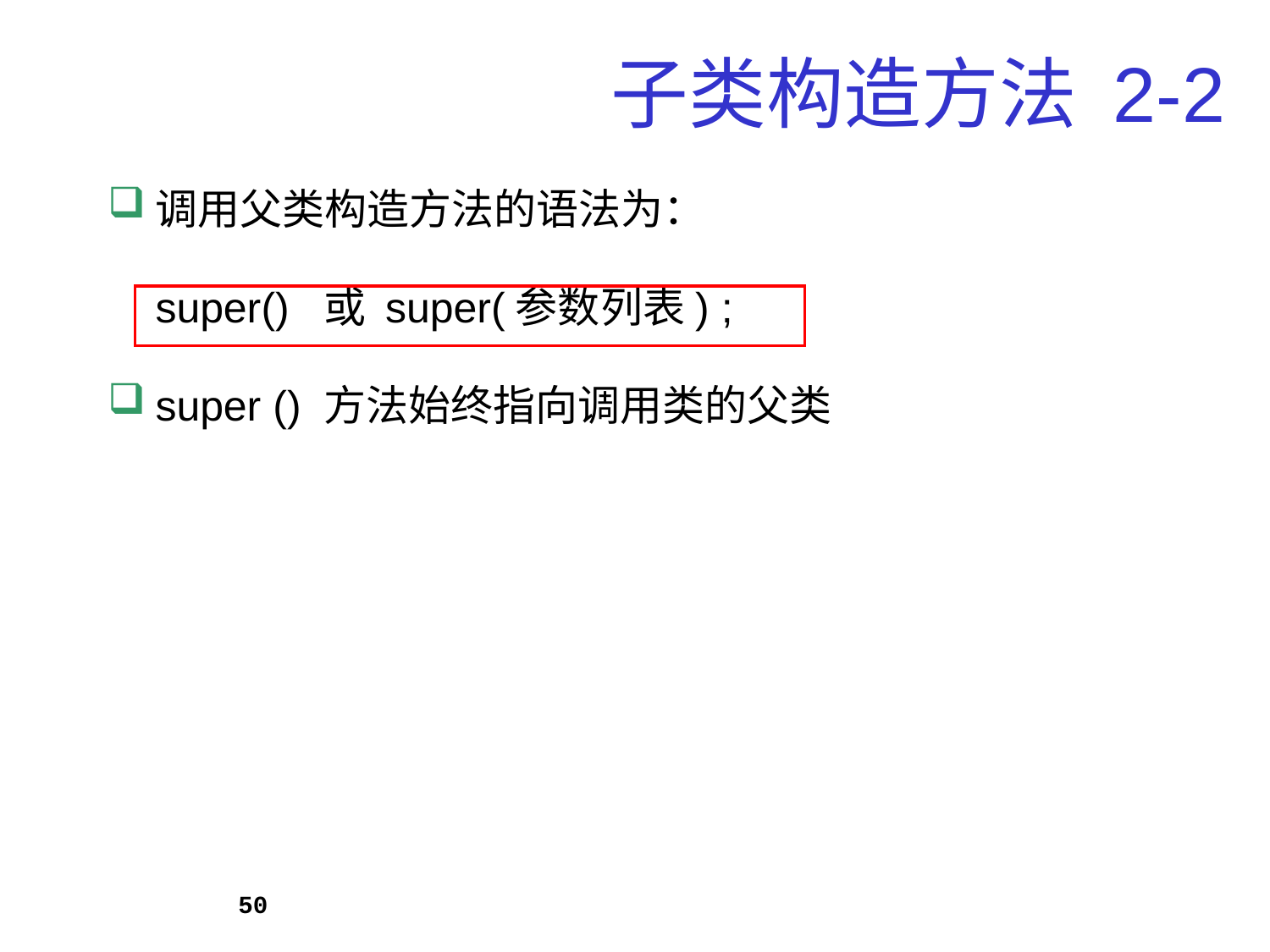

# 子类构造方法 2-2
调用父类构造方法的语法为：

	super()  或 super(参数列表) ;

super () 方法始终指向调用类的父类

50